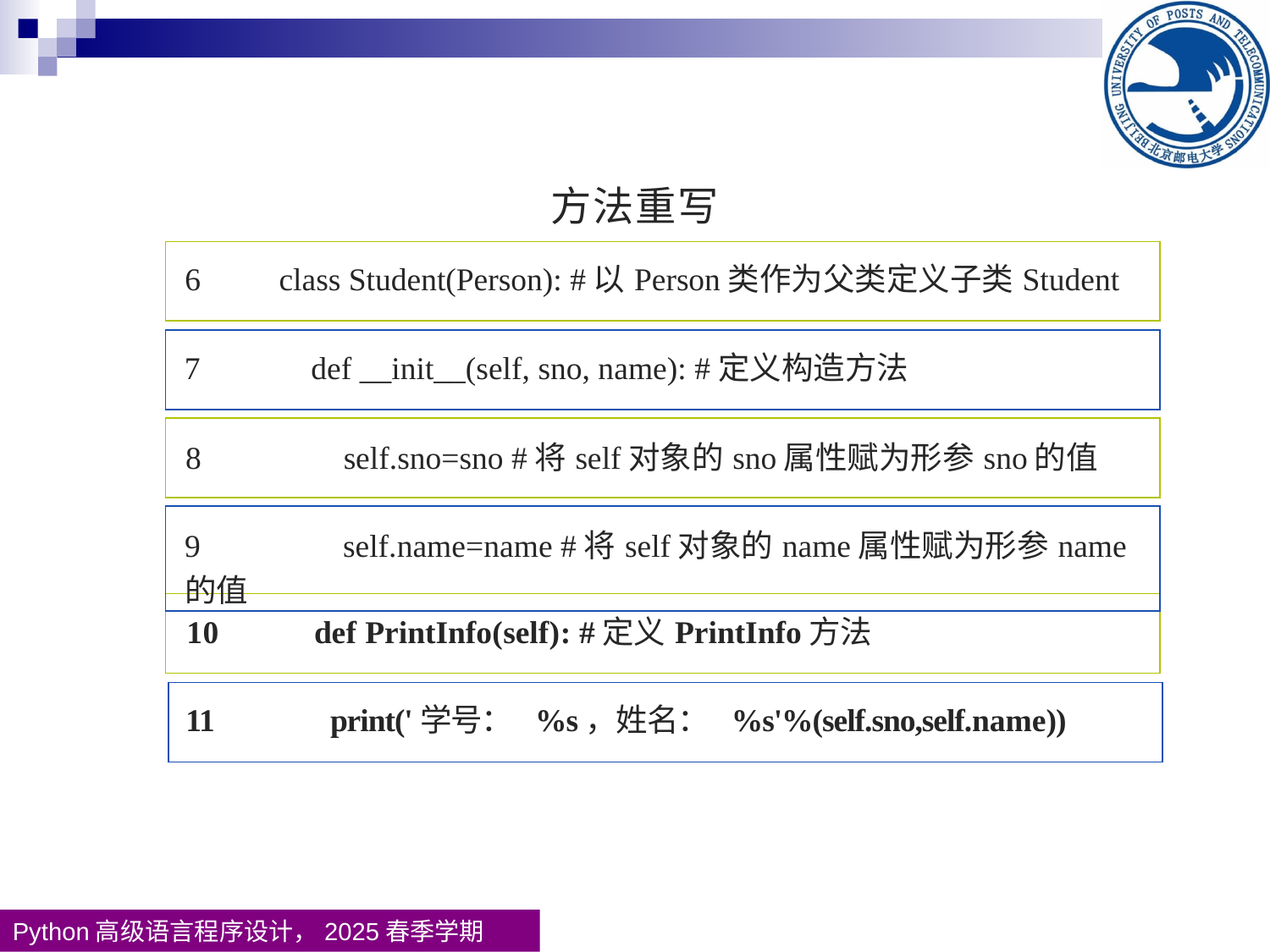

方法重写
| 6 class Student(Person): #以Person类作为父类定义子类Student |
| --- |
| 7 def \_\_init\_\_(self, sno, name): #定义构造方法 |
| --- |
| 8 self.sno=sno #将self对象的sno属性赋为形参sno的值 |
| --- |
| 9 self.name=name #将self对象的name属性赋为形参name的值 |
| --- |
| 10 def PrintInfo(self): #定义PrintInfo方法 |
| --- |
| 11 print('学号： %s，姓名： %s'%(self.sno,self.name)) |
| --- |